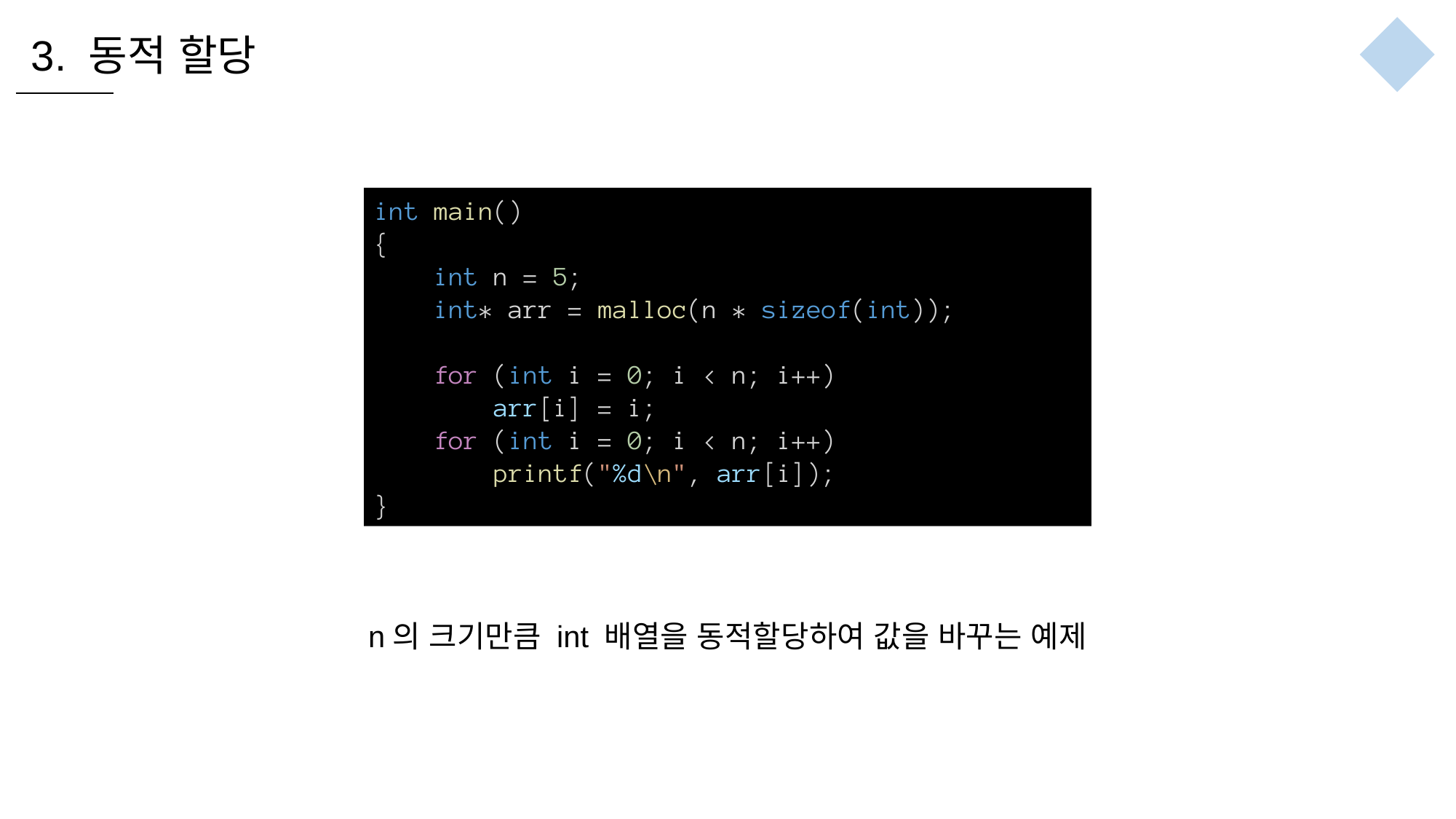

3. 동적 할당
int main()
{
    int n = 5;
    int* arr = malloc(n * sizeof(int));

    for (int i = 0; i < n; i++)
        arr[i] = i;
    for (int i = 0; i < n; i++)
        printf("%d\n", arr[i]);
}
n의 크기만큼 int 배열을 동적할당하여 값을 바꾸는 예제